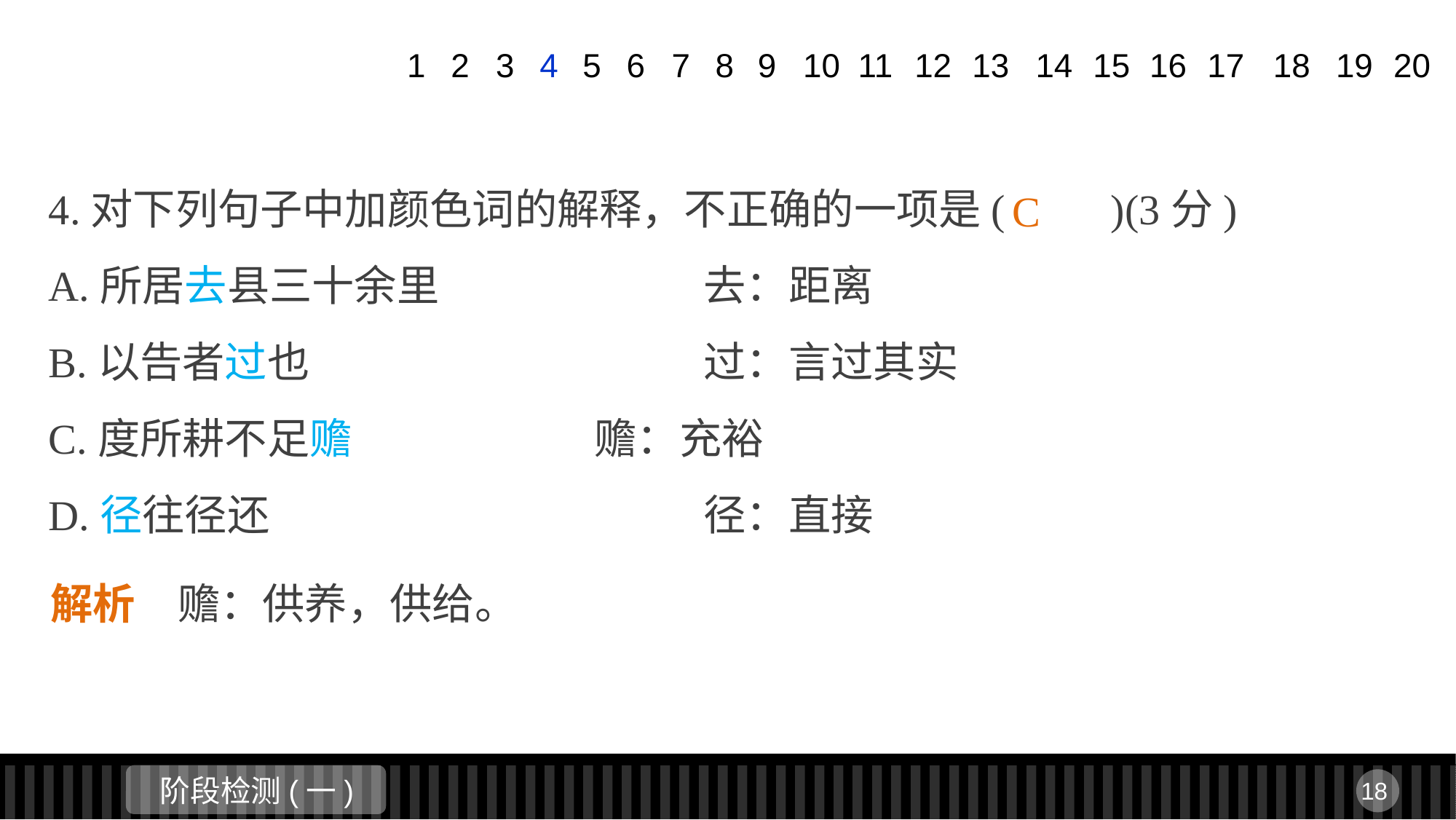

1
2
3
4
5
6
7
8
9
11
12
13
14
15
16
17
18
19
20
10
4.对下列句子中加颜色词的解释，不正确的一项是(　　)(3分)
A.所居去县三十余里			去：距离
B.以告者过也  				过：言过其实
C.度所耕不足赡  			赡：充裕
D.径往径还  				径：直接
C
解析　赡：供养，供给。